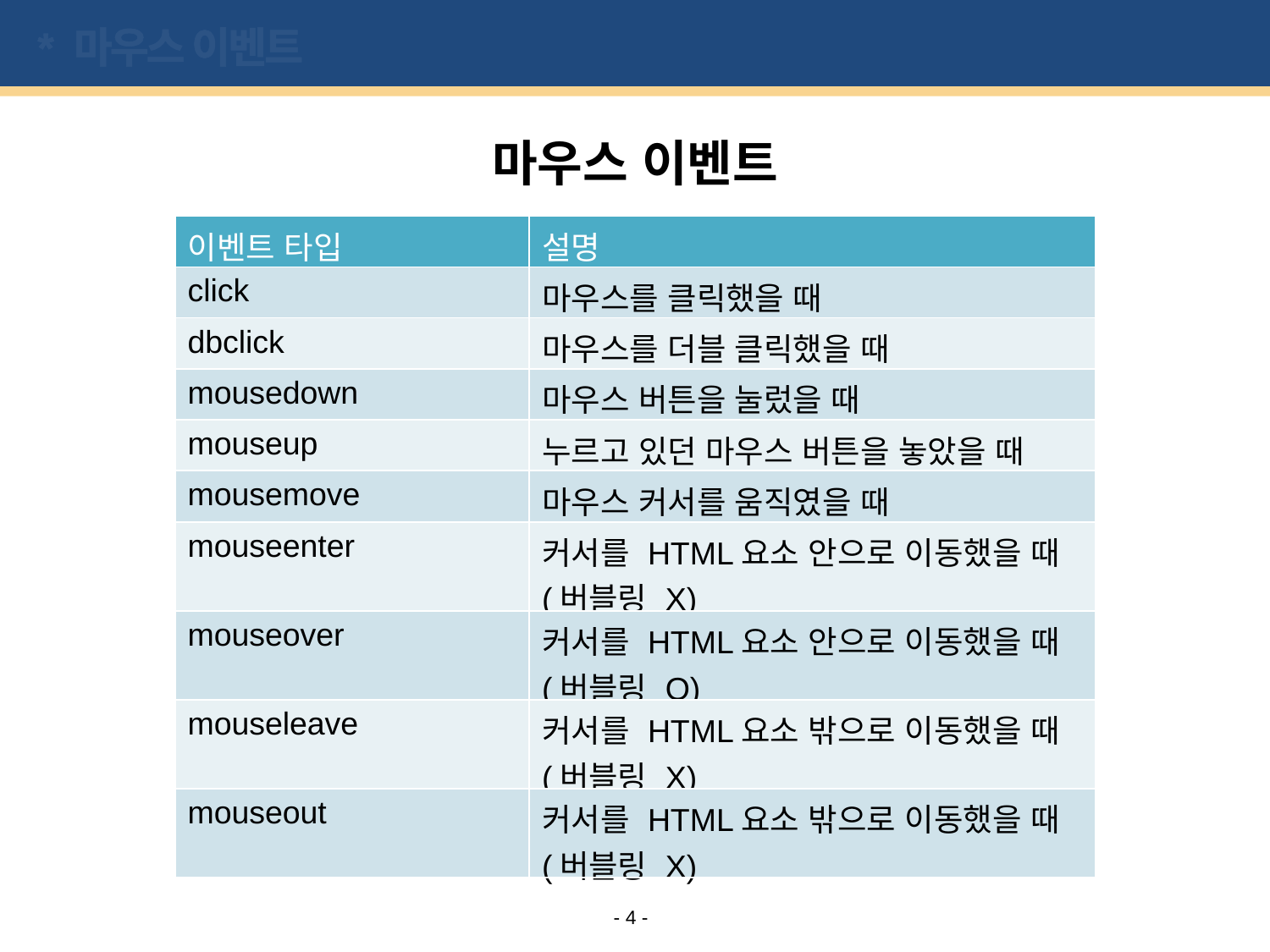

# * 마우스 이벤트
마우스 이벤트
| 이벤트 타입 | 설명 |
| --- | --- |
| click | 마우스를 클릭했을 때 |
| dbclick | 마우스를 더블 클릭했을 때 |
| mousedown | 마우스 버튼을 눌렀을 때 |
| mouseup | 누르고 있던 마우스 버튼을 놓았을 때 |
| mousemove | 마우스 커서를 움직였을 때 |
| mouseenter | 커서를 HTML요소 안으로 이동했을 때(버블링 X) |
| mouseover | 커서를 HTML요소 안으로 이동했을 때(버블링 O) |
| mouseleave | 커서를 HTML요소 밖으로 이동했을 때(버블링 X) |
| mouseout | 커서를 HTML요소 밖으로 이동했을 때(버블링 X) |